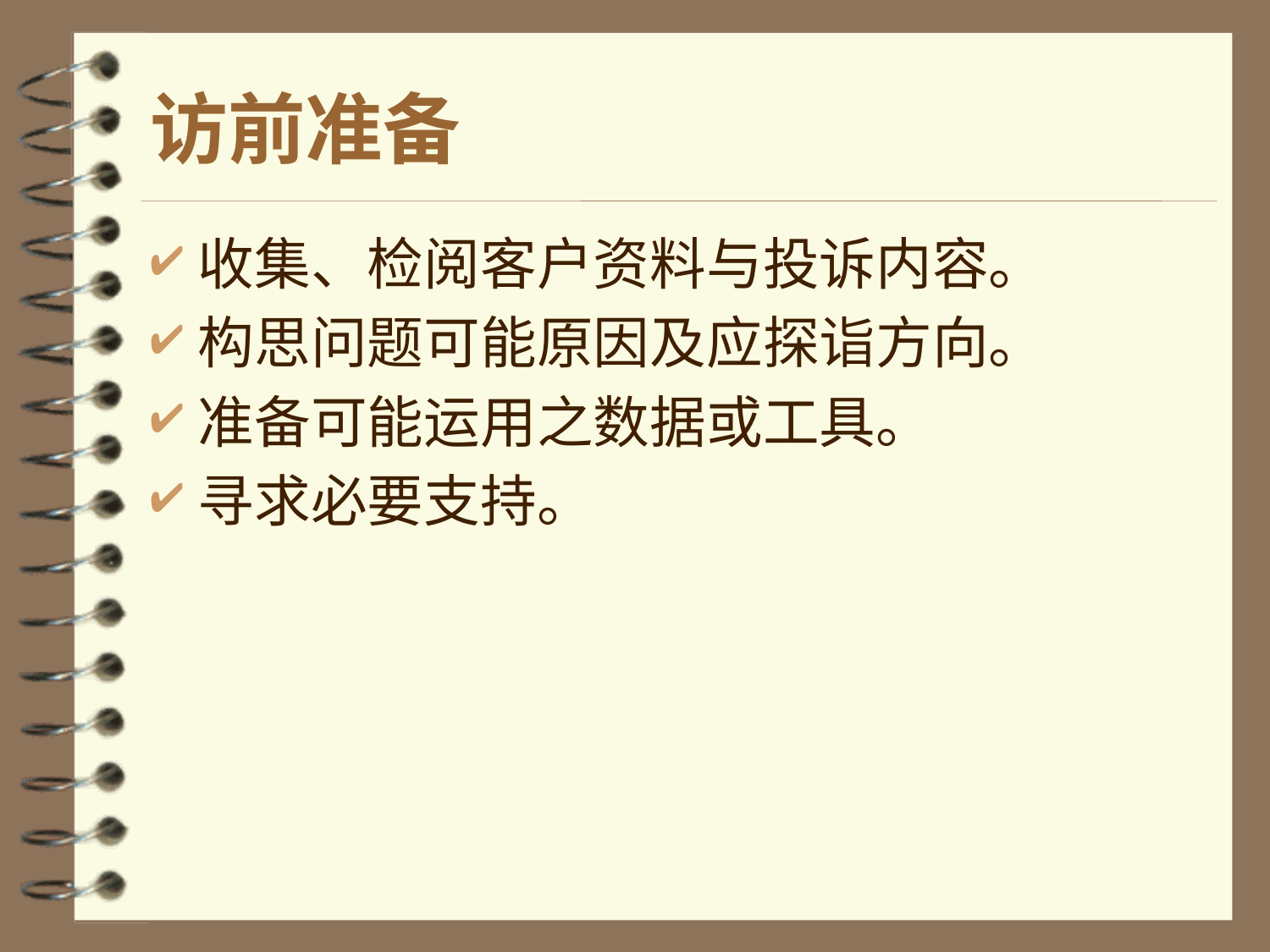

# 访前准备
收集、检阅客户资料与投诉内容。
构思问题可能原因及应探诣方向。
准备可能运用之数据或工具。
寻求必要支持。